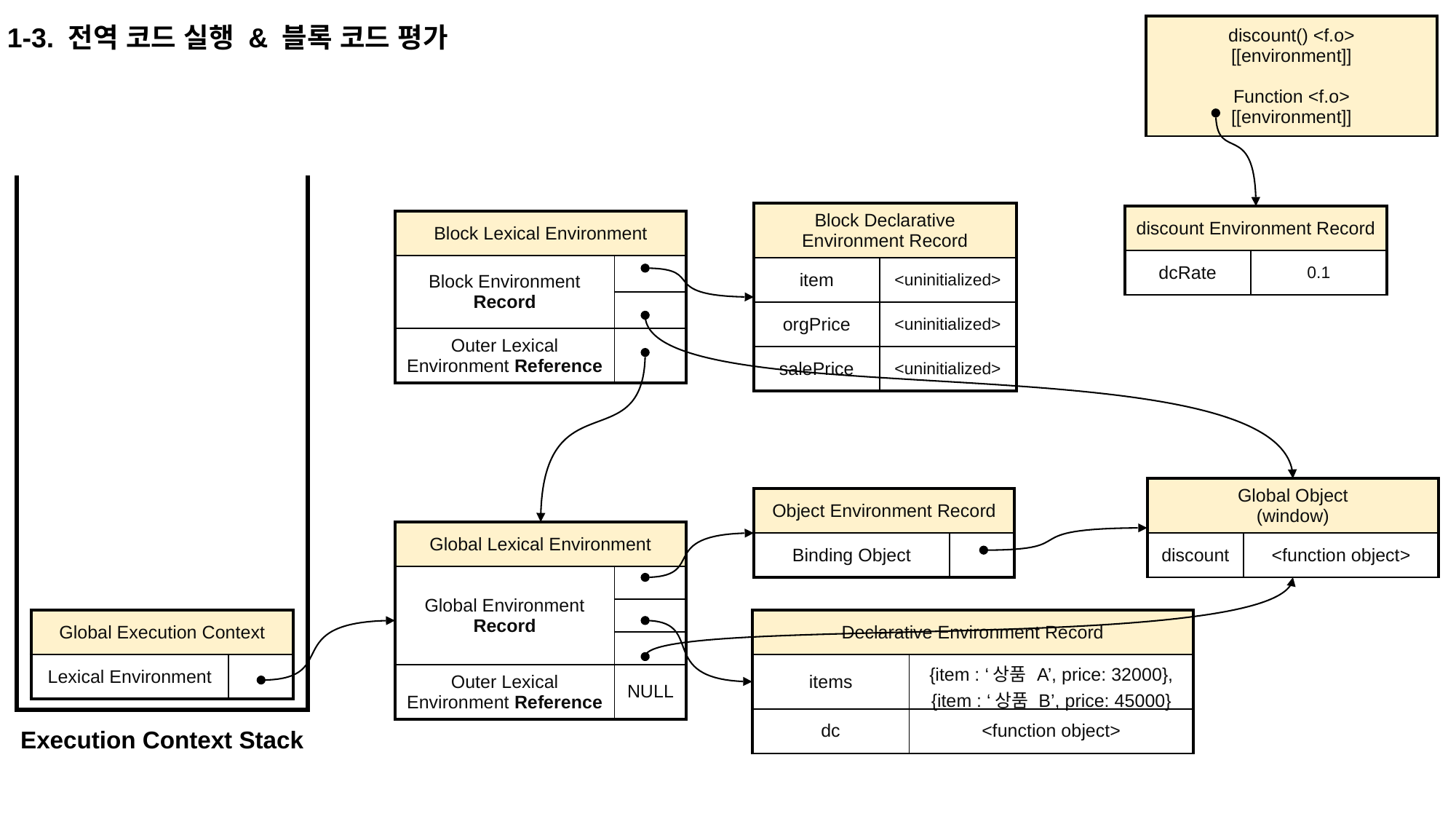

1-3. 전역 코드 실행 & 블록 코드 평가
| discount() <f.o> [[environment]] Function <f.o> [[environment]] |
| --- |
| Block Declarative Environment Record |  |
| --- | --- |
| item | <uninitialized> |
| orgPrice | <uninitialized> |
| salePrice | <uninitialized> |
| discount Environment Record |  |
| --- | --- |
| dcRate | 0.1 |
| Block Lexical Environment |  |
| --- | --- |
| Block Environment Record |  |
|  |  |
| Outer Lexical Environment Reference |  |

| Global Object (window) |  |
| --- | --- |
| discount | <function object> |
| Object Environment Record |  |
| --- | --- |
| Binding Object |  |
| Global Lexical Environment |  |
| --- | --- |
| Global Environment Record |  |
|  |  |
|  |  |
| Outer Lexical Environment Reference | NULL |
| Global Execution Context |  |
| --- | --- |
| Lexical Environment |  |
| Declarative Environment Record |  |
| --- | --- |
| items | {item : ‘상품 A’, price: 32000}, {item : ‘상품 B’, price: 45000} |
| dc | <function object> |
Execution Context Stack